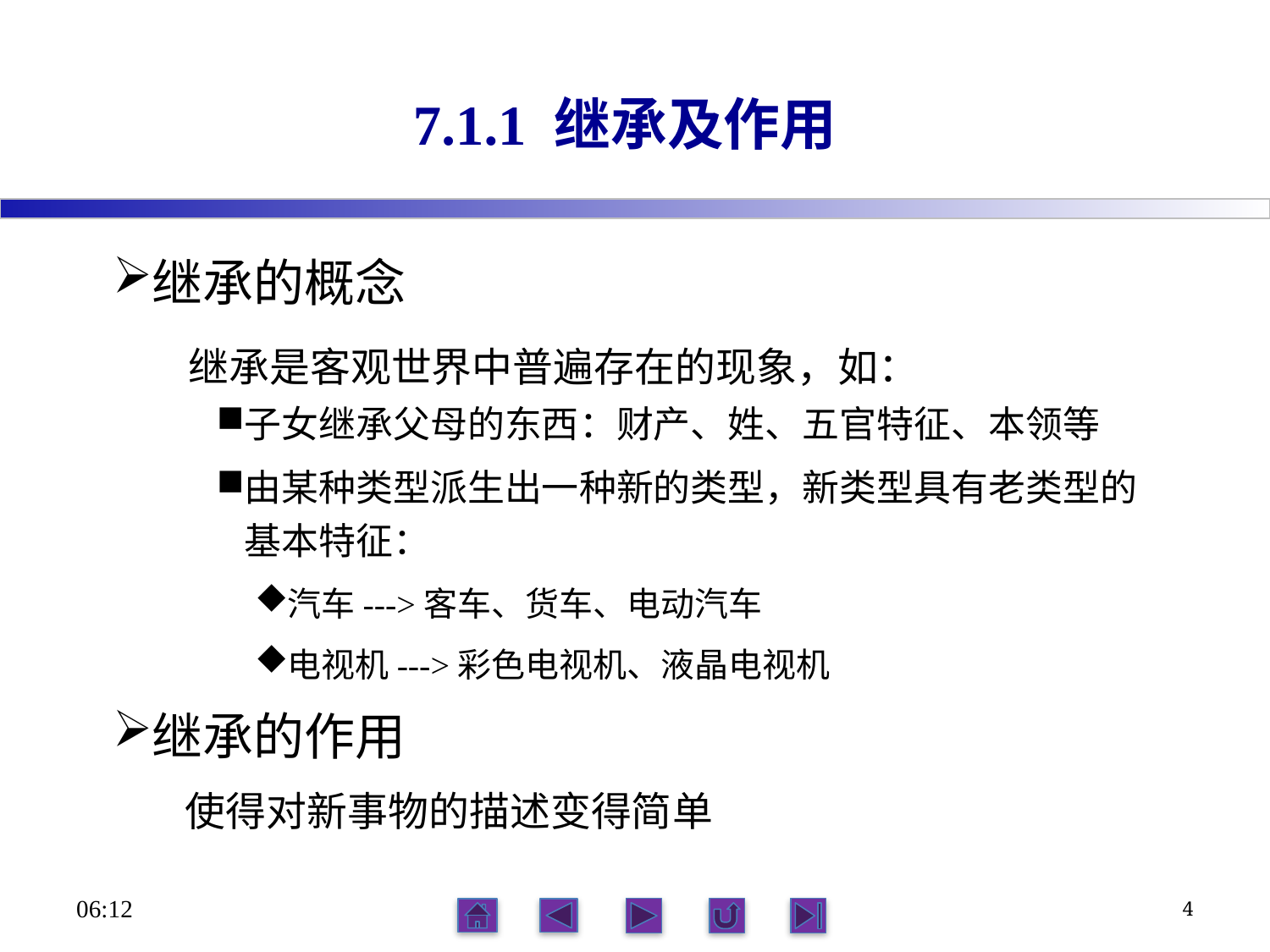

# 7.1.1 继承及作用
继承的概念
继承是客观世界中普遍存在的现象，如：
子女继承父母的东西：财产、姓、五官特征、本领等
由某种类型派生出一种新的类型，新类型具有老类型的基本特征：
汽车--->客车、货车、电动汽车
电视机--->彩色电视机、液晶电视机
继承的作用
使得对新事物的描述变得简单
06:12
4